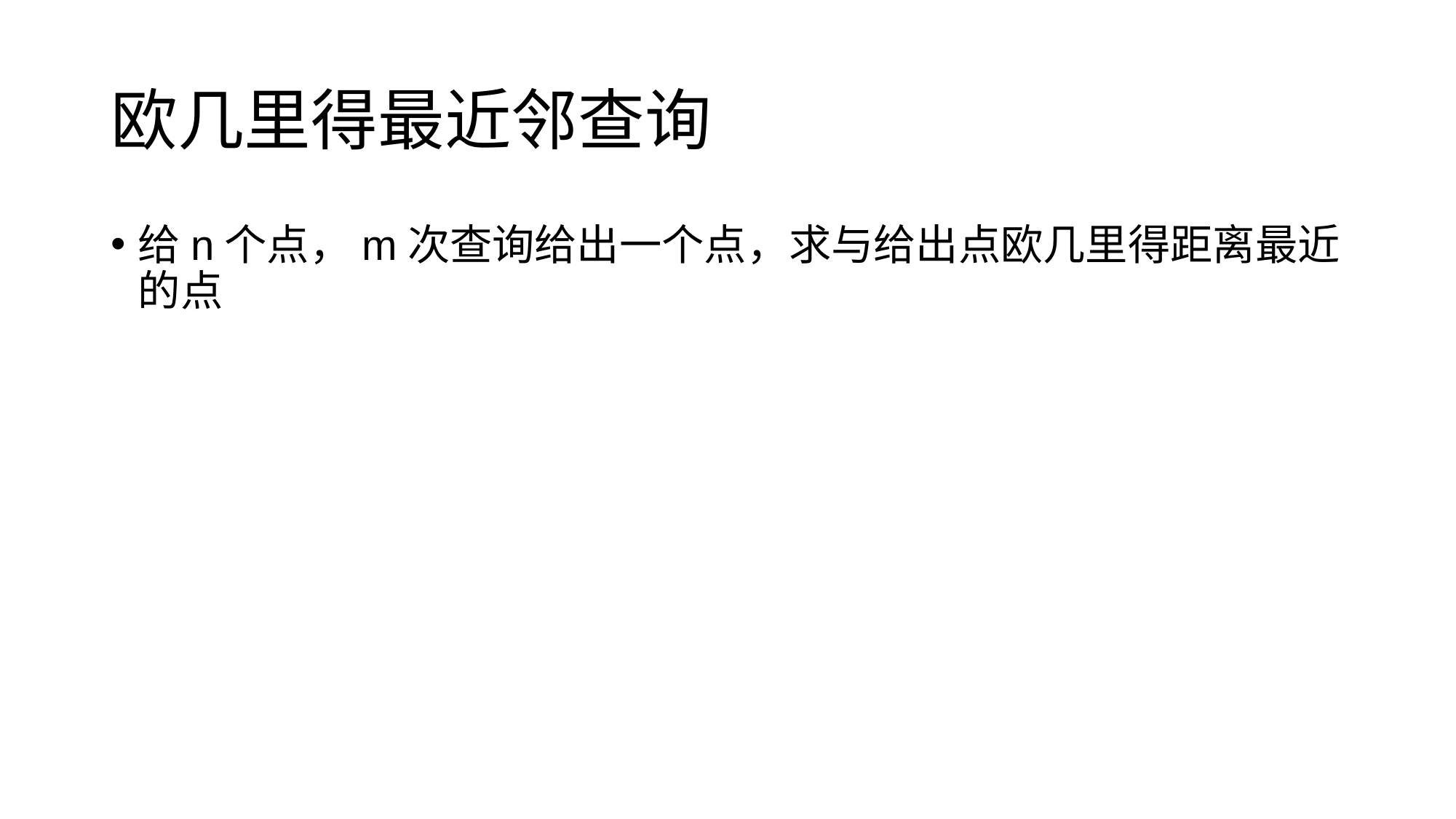

# 欧几里得最近邻查询
给n个点，m次查询给出一个点，求与给出点欧几里得距离最近的点